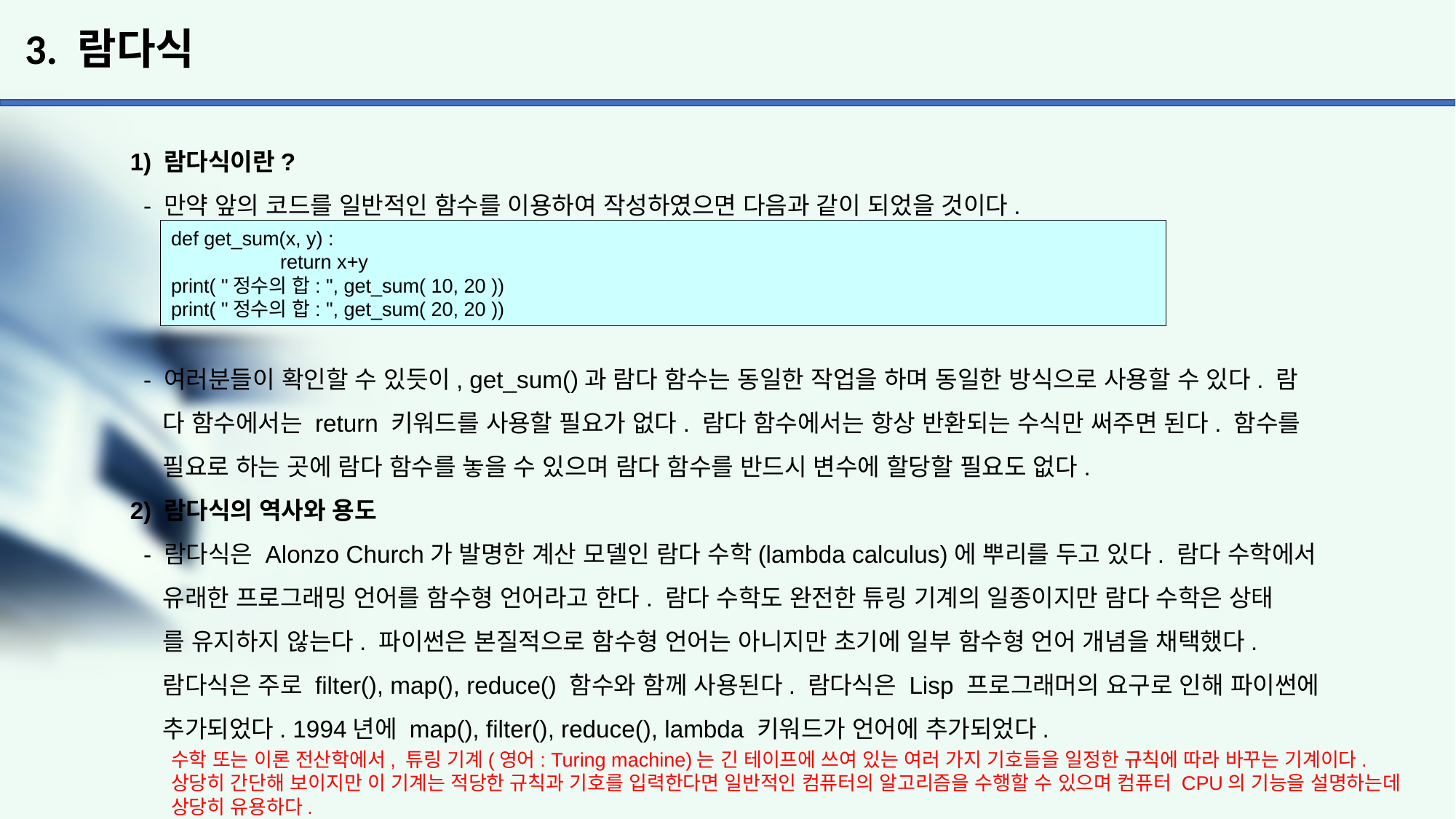

# 3. 람다식
1) 람다식이란?
  - 만약 앞의 코드를 일반적인 함수를 이용하여 작성하였으면 다음과 같이 되었을 것이다.

  - 여러분들이 확인할 수 있듯이, get_sum()과 람다 함수는 동일한 작업을 하며 동일한 방식으로 사용할 수 있다. 람
    다 함수에서는 return 키워드를 사용할 필요가 없다. 람다 함수에서는 항상 반환되는 수식만 써주면 된다. 함수를
    필요로 하는 곳에 람다 함수를 놓을 수 있으며 람다 함수를 반드시 변수에 할당할 필요도 없다.
2) 람다식의 역사와 용도
  - 람다식은 Alonzo Church가 발명한 계산 모델인 람다 수학(lambda calculus)에 뿌리를 두고 있다. 람다 수학에서
    유래한 프로그래밍 언어를 함수형 언어라고 한다. 람다 수학도 완전한 튜링 기계의 일종이지만 람다 수학은 상태
    를 유지하지 않는다. 파이썬은 본질적으로 함수형 언어는 아니지만 초기에 일부 함수형 언어 개념을 채택했다.
    람다식은 주로 filter(), map(), reduce() 함수와 함께 사용된다. 람다식은 Lisp 프로그래머의 요구로 인해 파이썬에
    추가되었다. 1994년에 map(), filter(), reduce(), lambda 키워드가 언어에 추가되었다.

def get_sum(x, y) :
	return x+y
print( "정수의 합: ", get_sum( 10, 20 ))
print( "정수의 합: ", get_sum( 20, 20 ))
수학 또는 이론 전산학에서, 튜링 기계(영어: Turing machine)는 긴 테이프에 쓰여 있는 여러 가지 기호들을 일정한 규칙에 따라 바꾸는 기계이다. 상당히 간단해 보이지만 이 기계는 적당한 규칙과 기호를 입력한다면 일반적인 컴퓨터의 알고리즘을 수행할 수 있으며 컴퓨터 CPU의 기능을 설명하는데 상당히 유용하다.